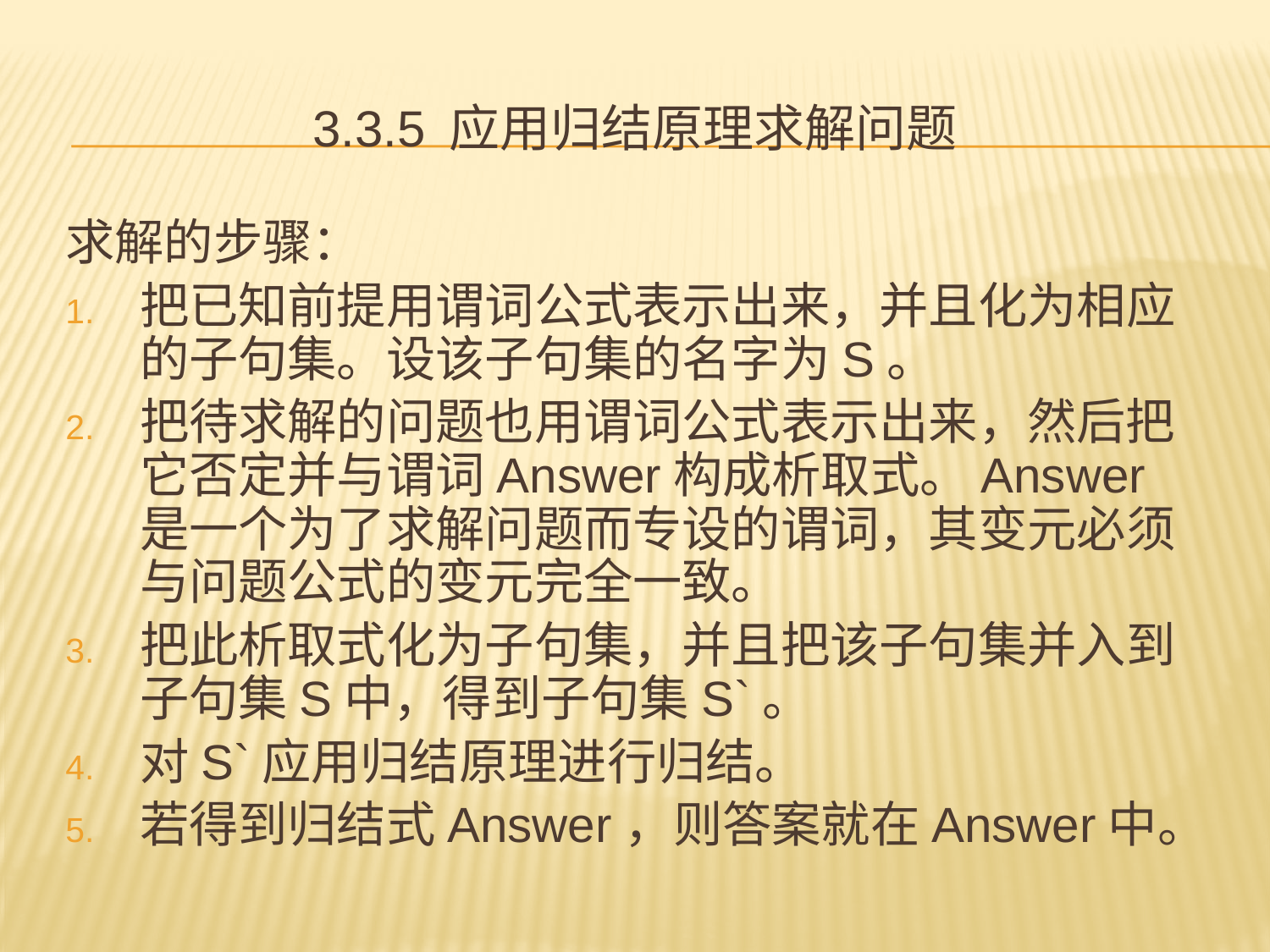

# 3.3.5 应用归结原理求解问题
求解的步骤：
把已知前提用谓词公式表示出来，并且化为相应的子句集。设该子句集的名字为S。
把待求解的问题也用谓词公式表示出来，然后把它否定并与谓词Answer构成析取式。Answer是一个为了求解问题而专设的谓词，其变元必须与问题公式的变元完全一致。
把此析取式化为子句集，并且把该子句集并入到子句集S中，得到子句集S`。
对S`应用归结原理进行归结。
若得到归结式Answer，则答案就在Answer中。
47